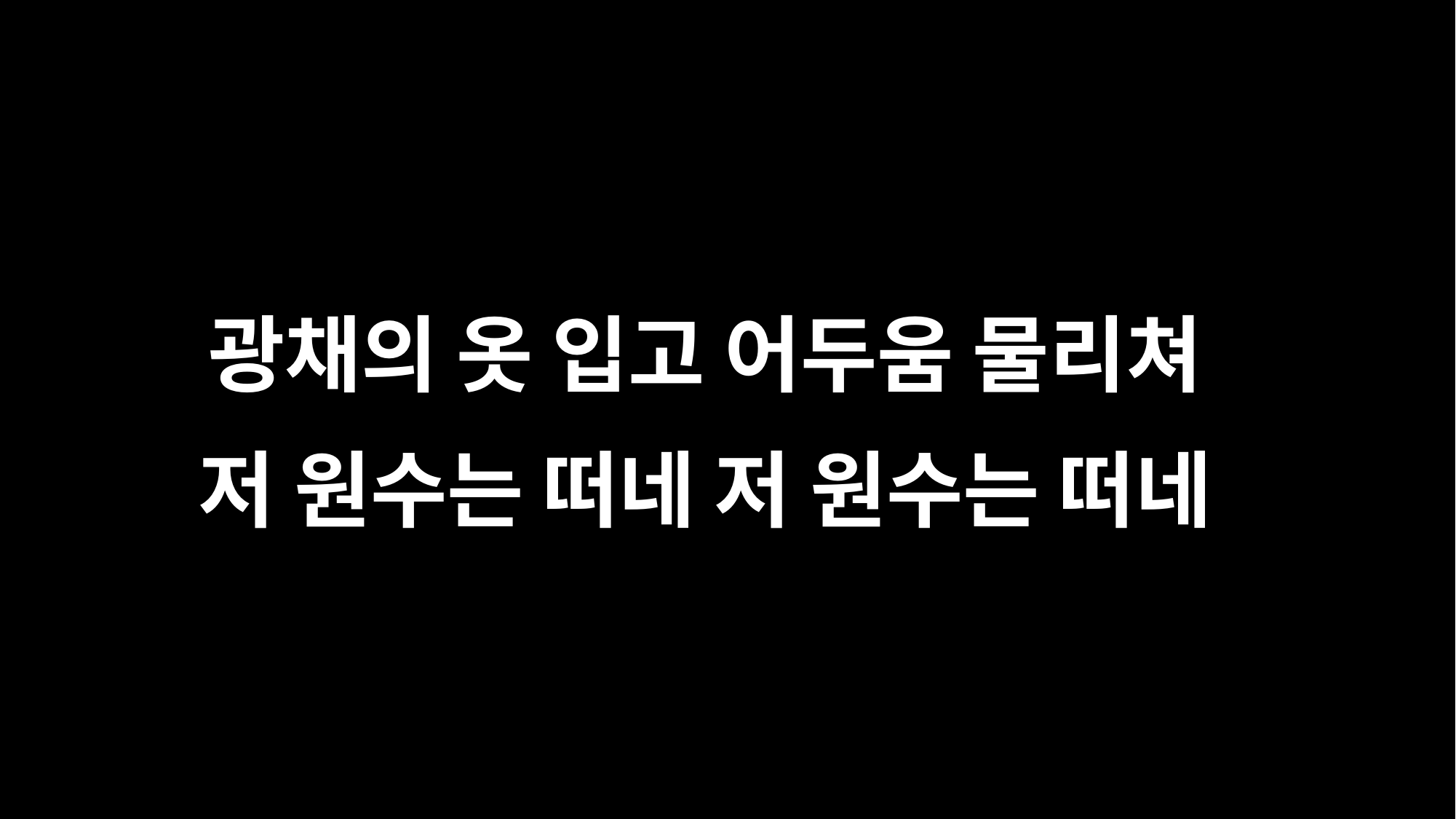

광채의 옷 입고 어두움 물리쳐
저 원수는 떠네 저 원수는 떠네